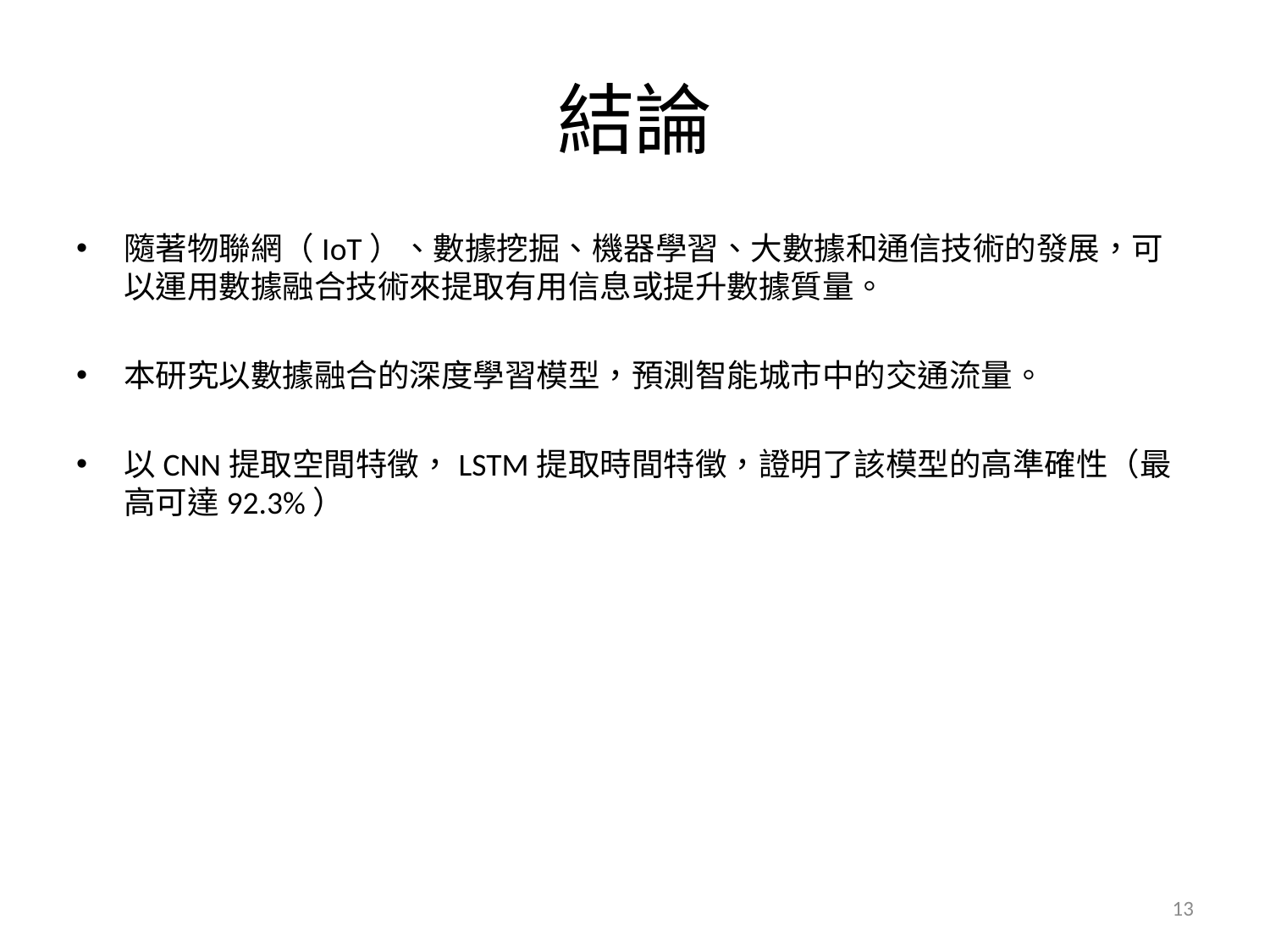

# 結論
隨著物聯網（IoT）、數據挖掘、機器學習、大數據和通信技術的發展，可以運用數據融合技術來提取有用信息或提升數據質量。

本研究以數據融合的深度學習模型，預測智能城市中的交通流量。

以CNN提取空間特徵，LSTM提取時間特徵，證明了該模型的高準確性（最高可達92.3%）

13